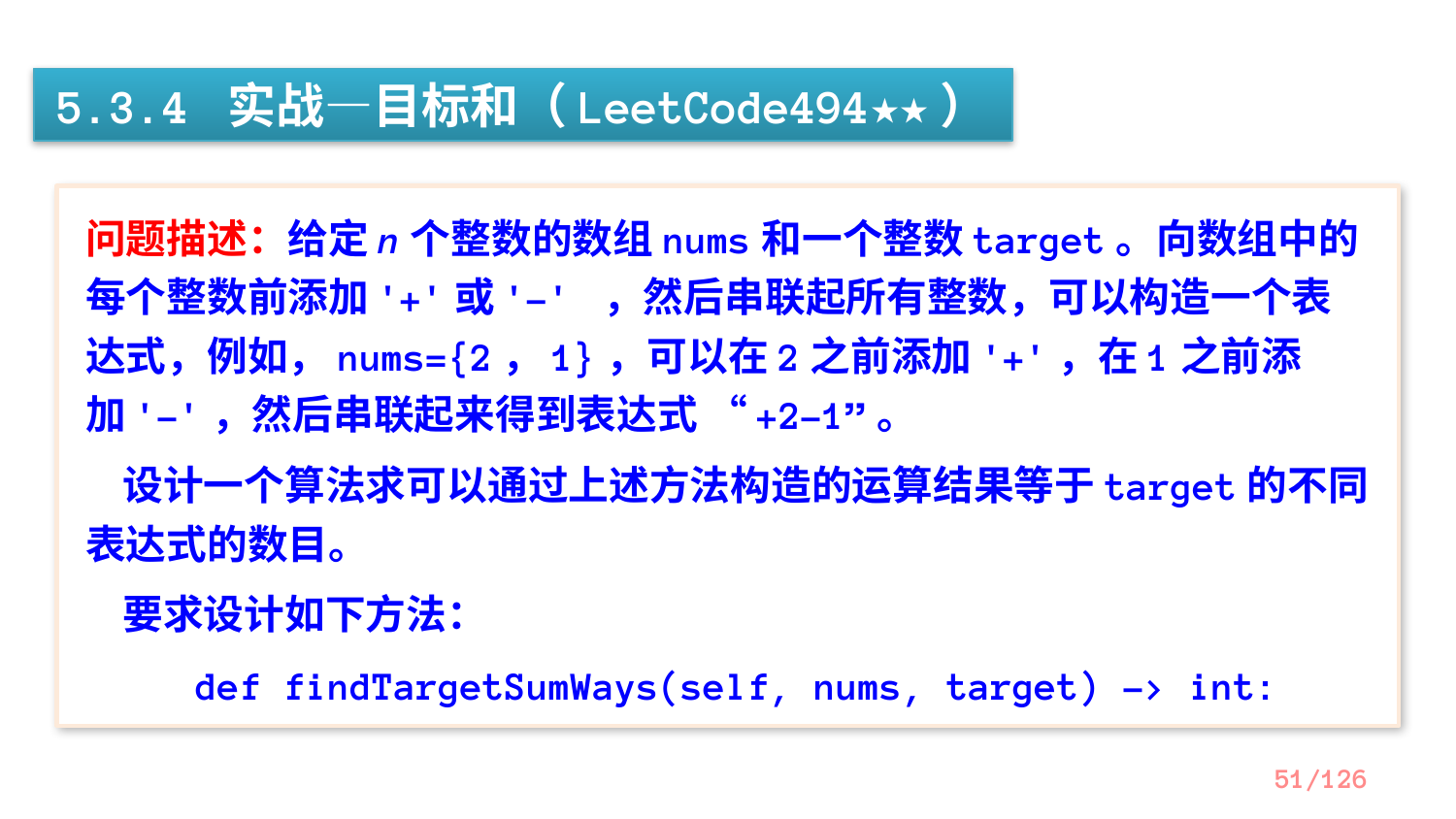

5.3.4 实战—目标和（LeetCode494★★）
问题描述：给定n个整数的数组nums和一个整数target。向数组中的每个整数前添加'+'或'-' ，然后串联起所有整数，可以构造一个表达式，例如，nums={2，1}，可以在2之前添加'+'，在1之前添加'-'，然后串联起来得到表达式 “+2-1”。
   设计一个算法求可以通过上述方法构造的运算结果等于target的不同表达式的数目。
   要求设计如下方法：
     def findTargetSumWays(self, nums, target) -> int:
51/126